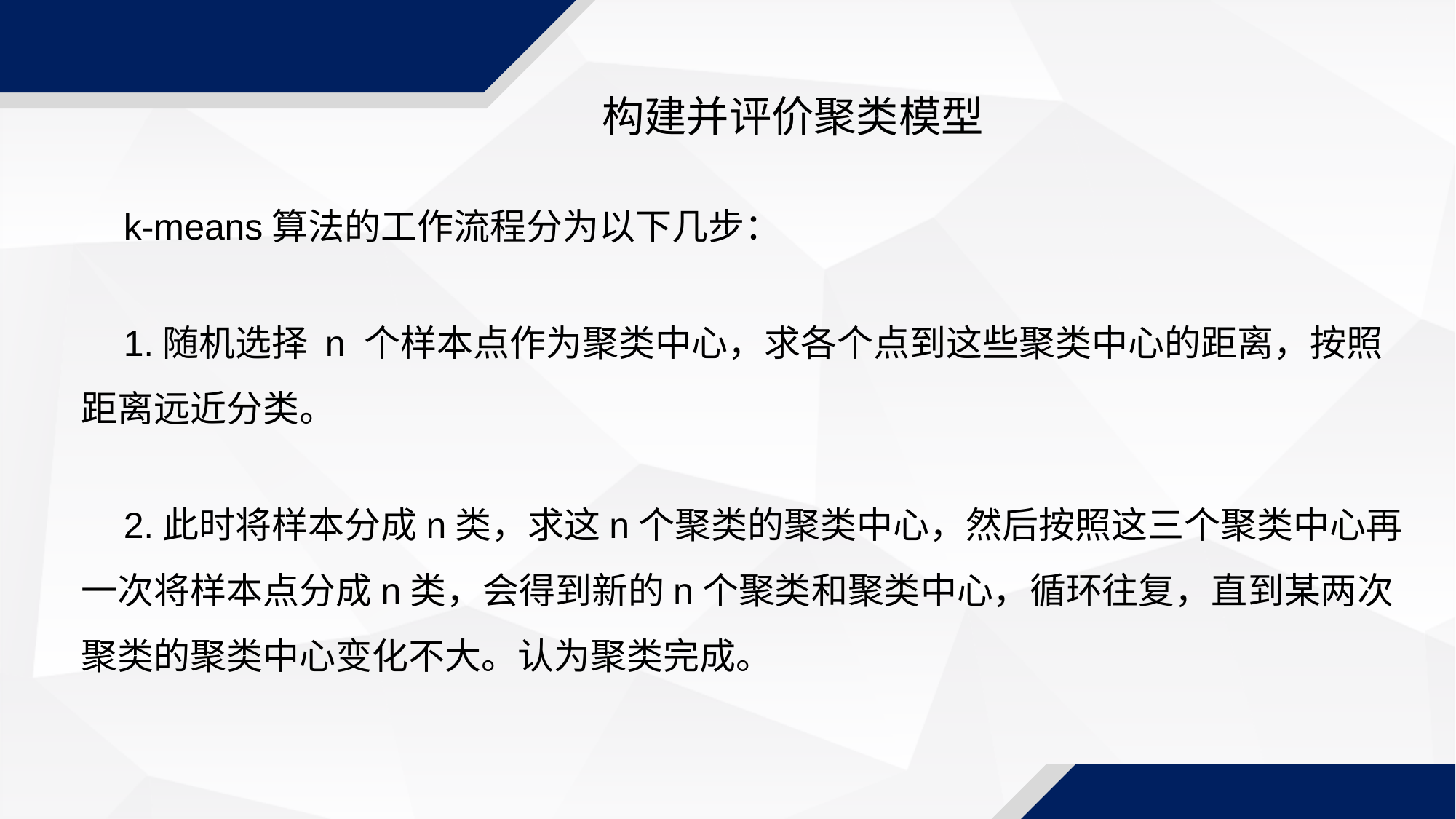

构建并评价聚类模型
k-means算法的工作流程分为以下几步：
1.随机选择 n 个样本点作为聚类中心，求各个点到这些聚类中心的距离，按照距离远近分类。
2.此时将样本分成n类，求这n个聚类的聚类中心，然后按照这三个聚类中心再一次将样本点分成n类，会得到新的n个聚类和聚类中心，循环往复，直到某两次聚类的聚类中心变化不大。认为聚类完成。